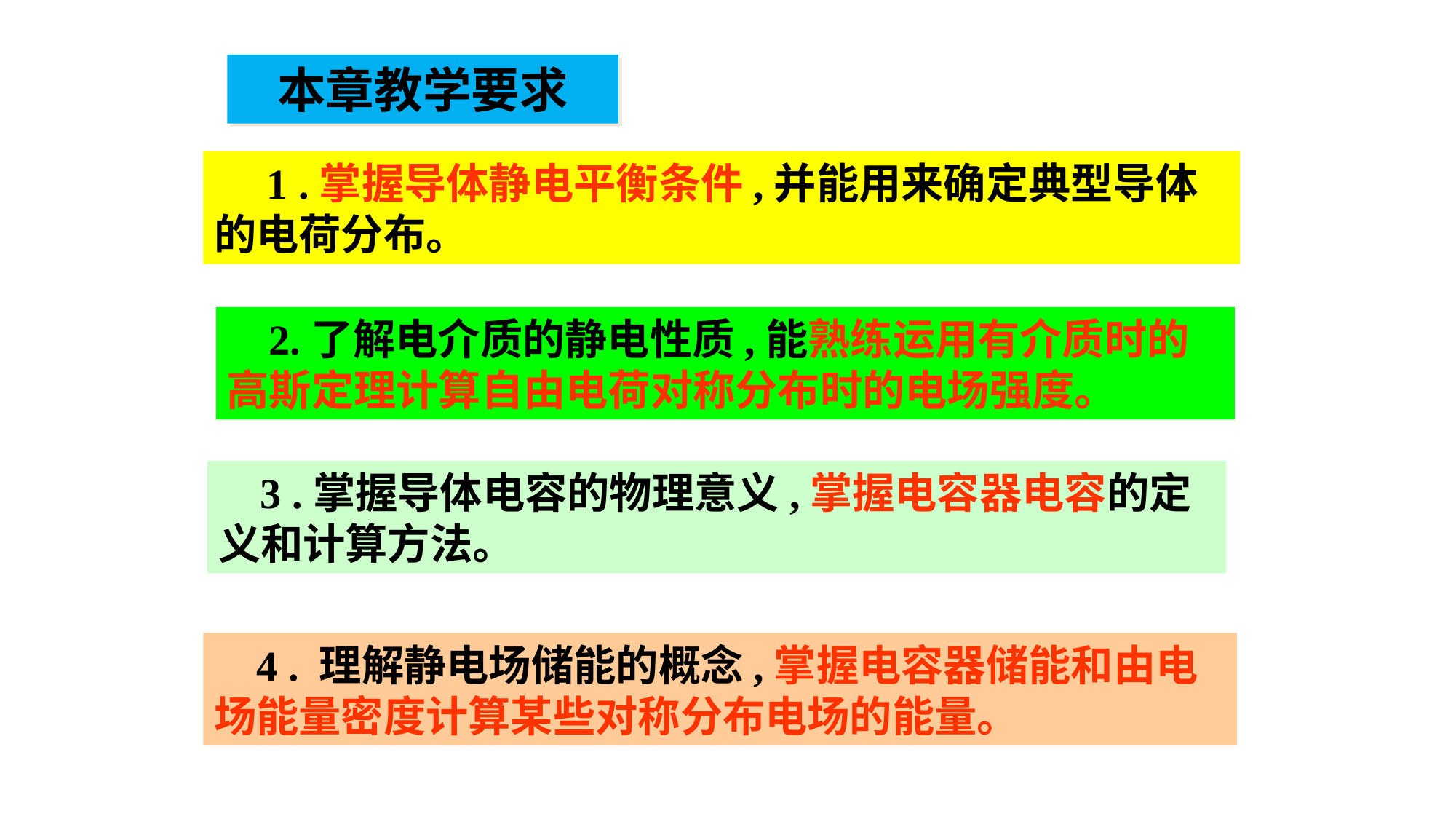

本章教学要求
     1 .掌握导体静电平衡条件,并能用来确定典型导体的电荷分布。
    2.了解电介质的静电性质,能熟练运用有介质时的高斯定理计算自由电荷对称分布时的电场强度。
    3 .掌握导体电容的物理意义,掌握电容器电容的定义和计算方法。
    4 . 理解静电场储能的概念,掌握电容器储能和由电场能量密度计算某些对称分布电场的能量。